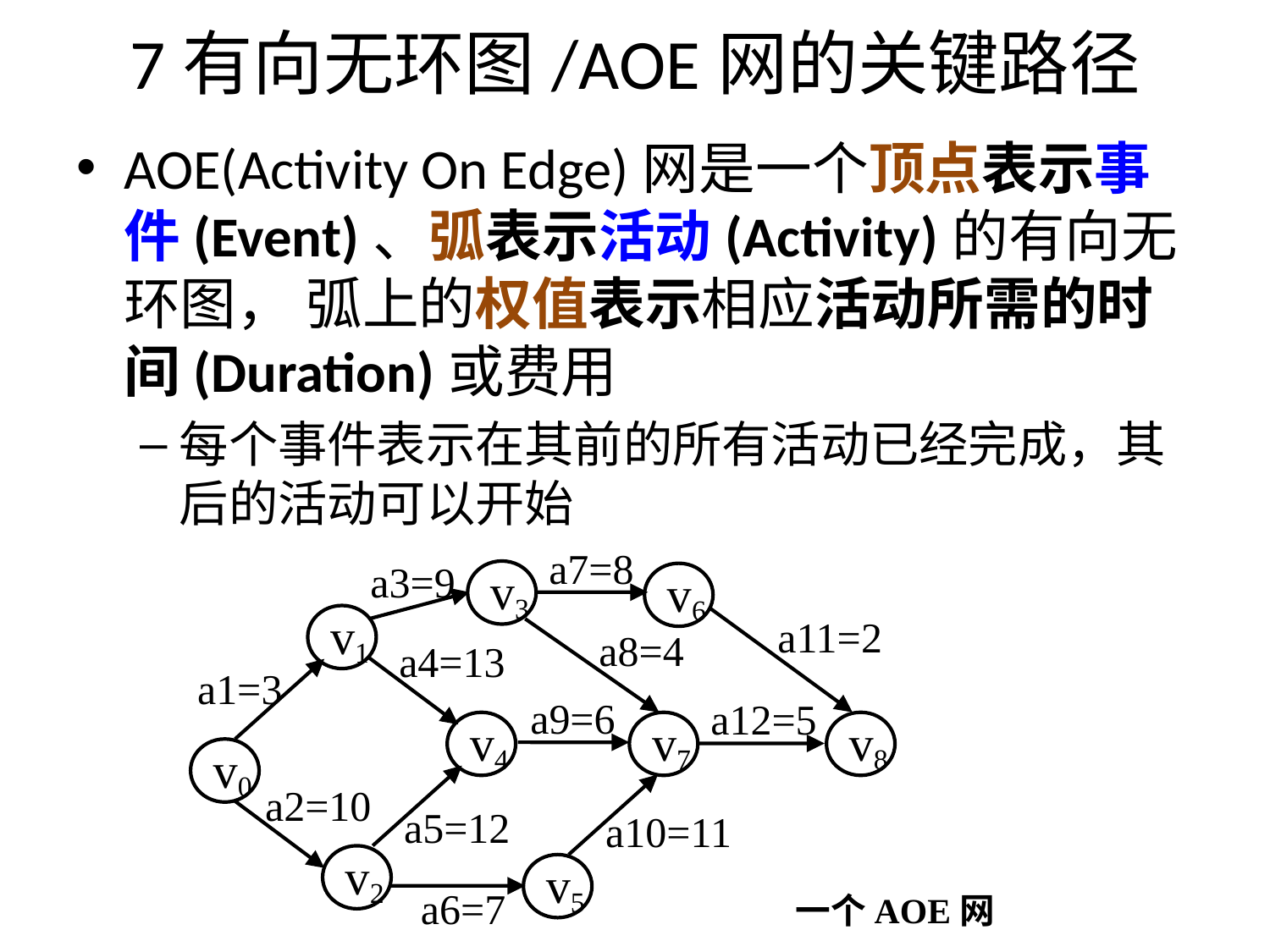

# 7有向无环图/AOE网的关键路径
AOE(Activity On Edge)网是一个顶点表示事件(Event)、弧表示活动(Activity)的有向无环图， 弧上的权值表示相应活动所需的时间(Duration)或费用
每个事件表示在其前的所有活动已经完成，其后的活动可以开始
a7=8

a3=9

v3
v6
v1

a11=2

a8=4
a4=13

a1=3

a9=6

a12=5

v4
v7
v8
v0

a5=12

a10=11
a2=10

v2
v5
a6=7

一个AOE网